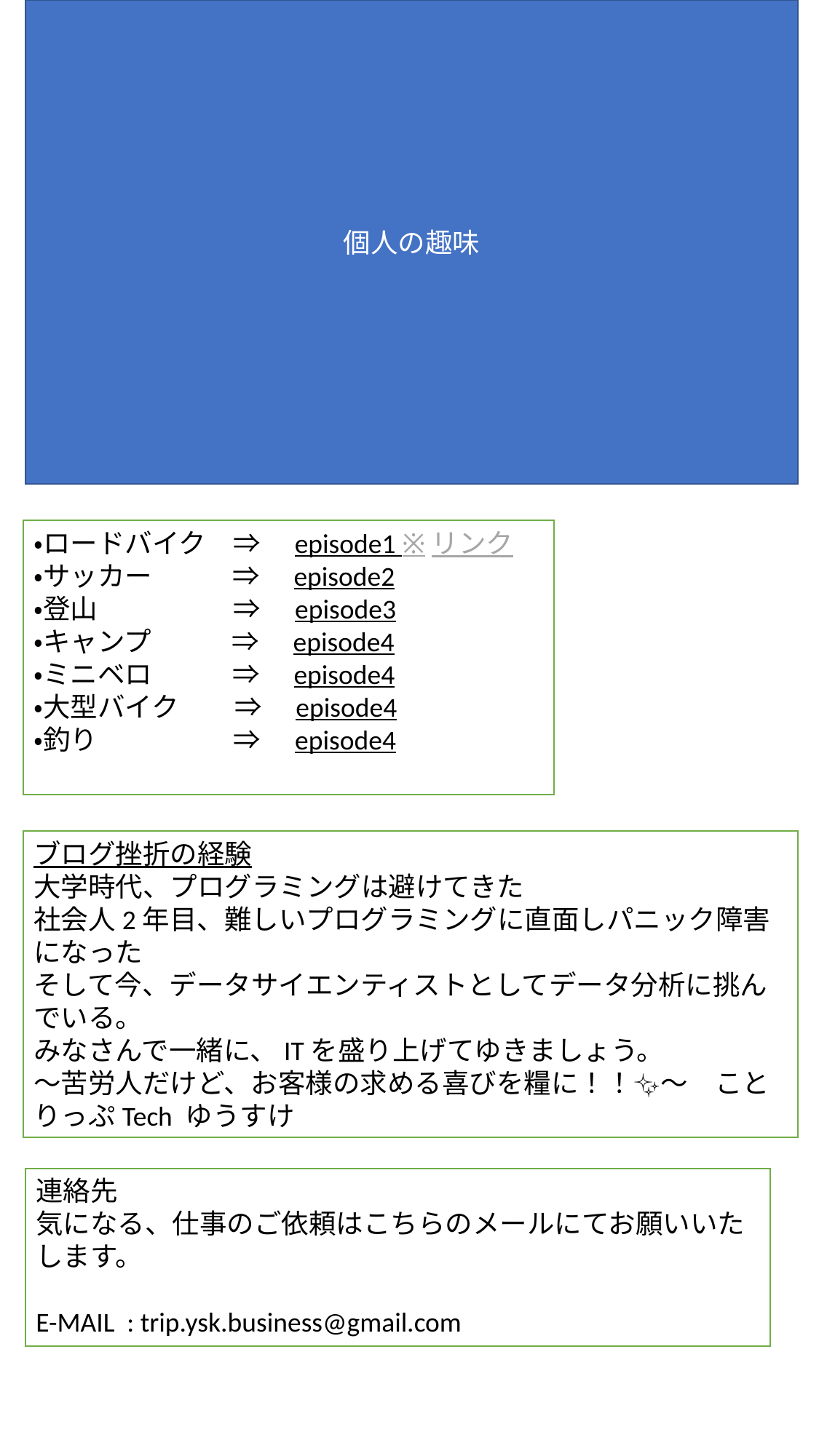

個人の趣味
・ロードバイク　⇒　episode1 ※リンク
・サッカー             ⇒　episode2
・登山                      ⇒　episode3
・キャンプ             ⇒　episode4
・ミニベロ             ⇒　episode4
・大型バイク         ⇒　episode4
・釣り                      ⇒　episode4
ブログ挫折の経験
大学時代、プログラミングは避けてきた
社会人2年目、難しいプログラミングに直面しパニック障害になった
そして今、データサイエンティストとしてデータ分析に挑んでいる。
みなさんで一緒に、ITを盛り上げてゆきましょう。
～苦労人だけど、お客様の求める喜びを糧に！！✨～　ことりっぷTech ゆうすけ
連絡先
気になる、仕事のご依頼はこちらのメールにてお願いいたします。

E-MAIL  : trip.ysk.business@gmail.com